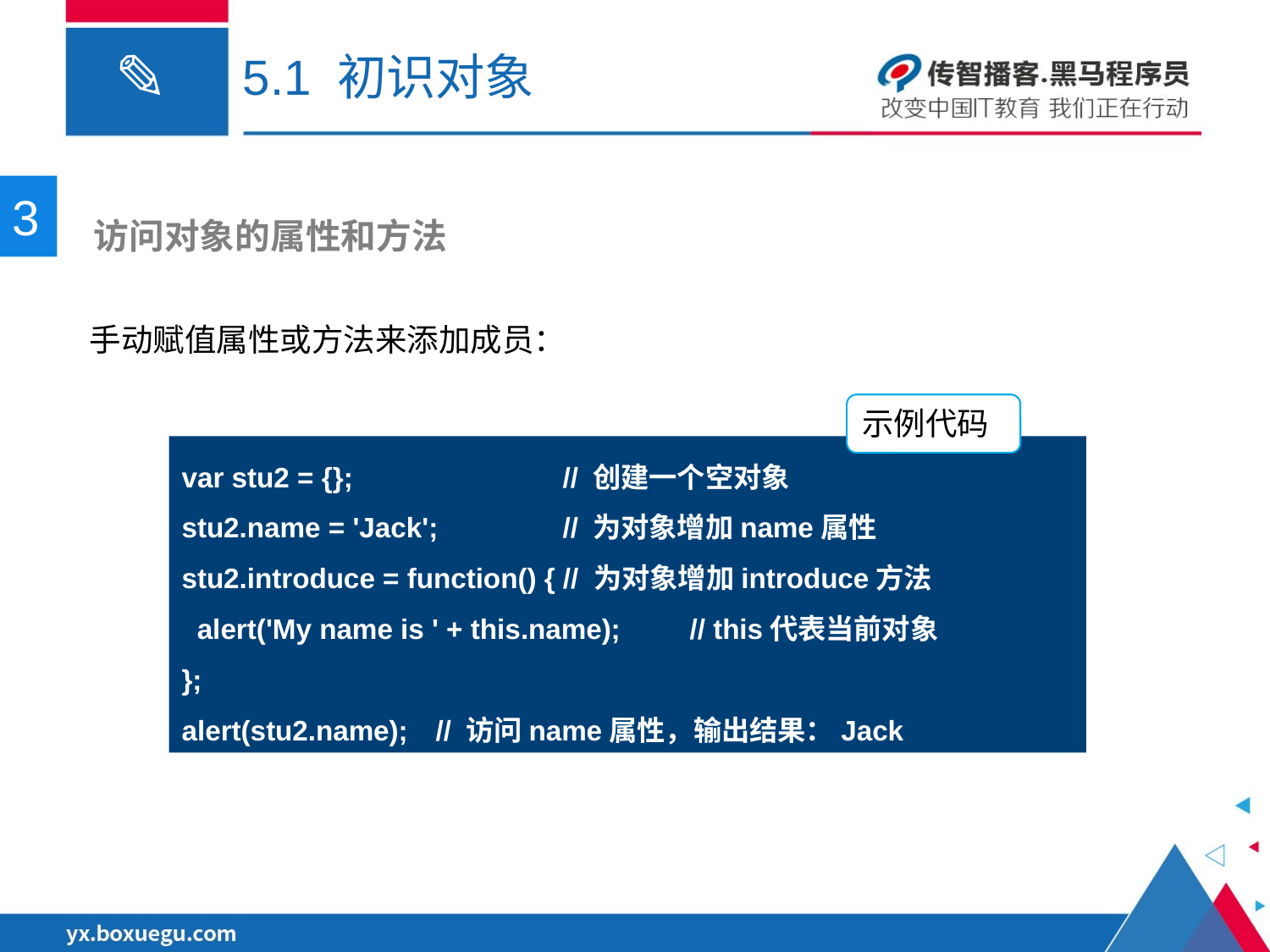

# 5.1 初识对象

3
  访问对象的属性和方法
手动赋值属性或方法来添加成员：
示例代码
var stu2 = {};		// 创建一个空对象
stu2.name = 'Jack';	// 为对象增加name属性
stu2.introduce = function() { // 为对象增加introduce方法
  alert('My name is ' + this.name);	// this代表当前对象
};
alert(stu2.name);	// 访问name属性，输出结果：Jack